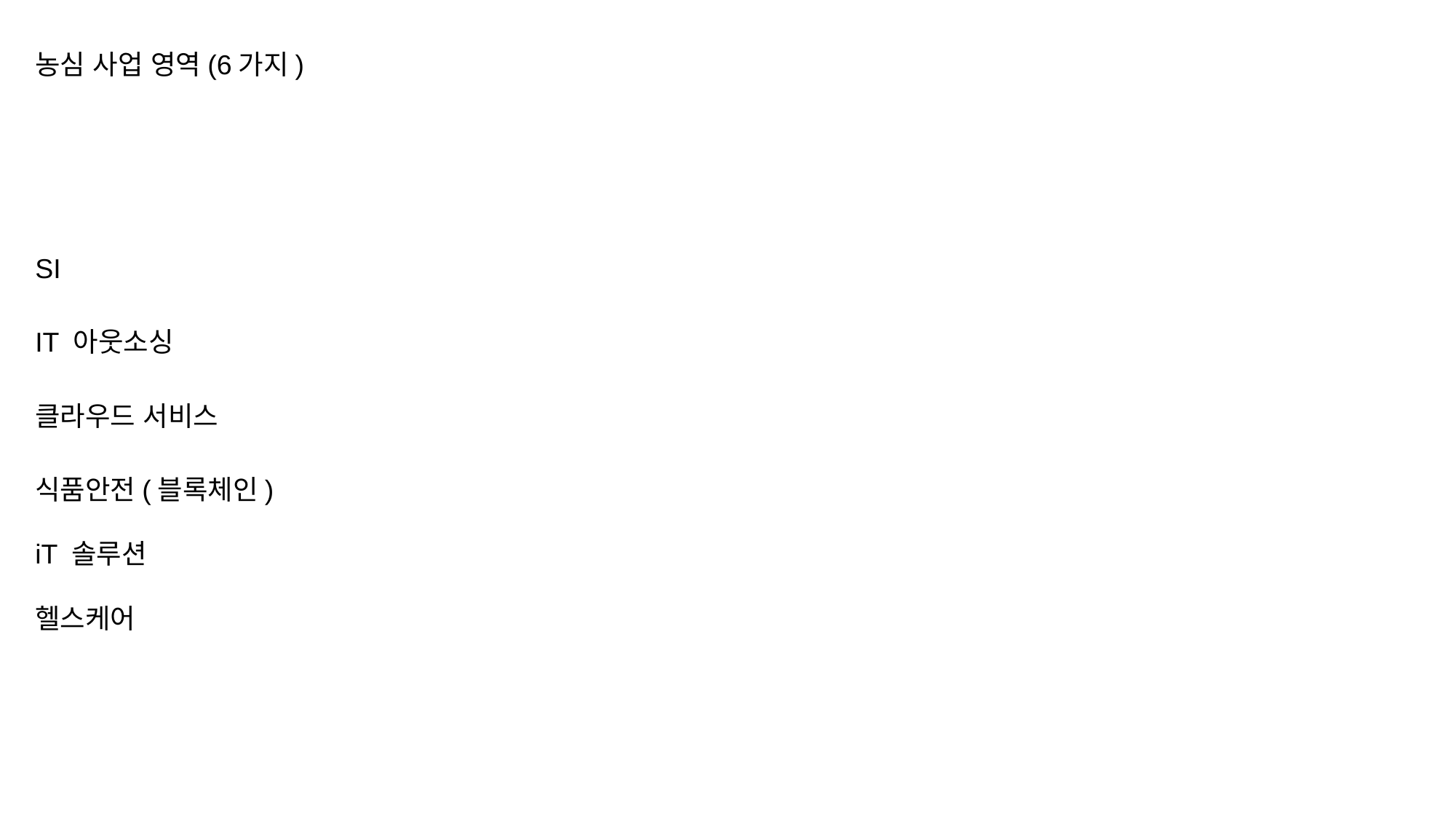

농심 사업 영역(6가지)
SI
IT 아웃소싱
클라우드 서비스
식품안전(블록체인)
iT 솔루션
헬스케어